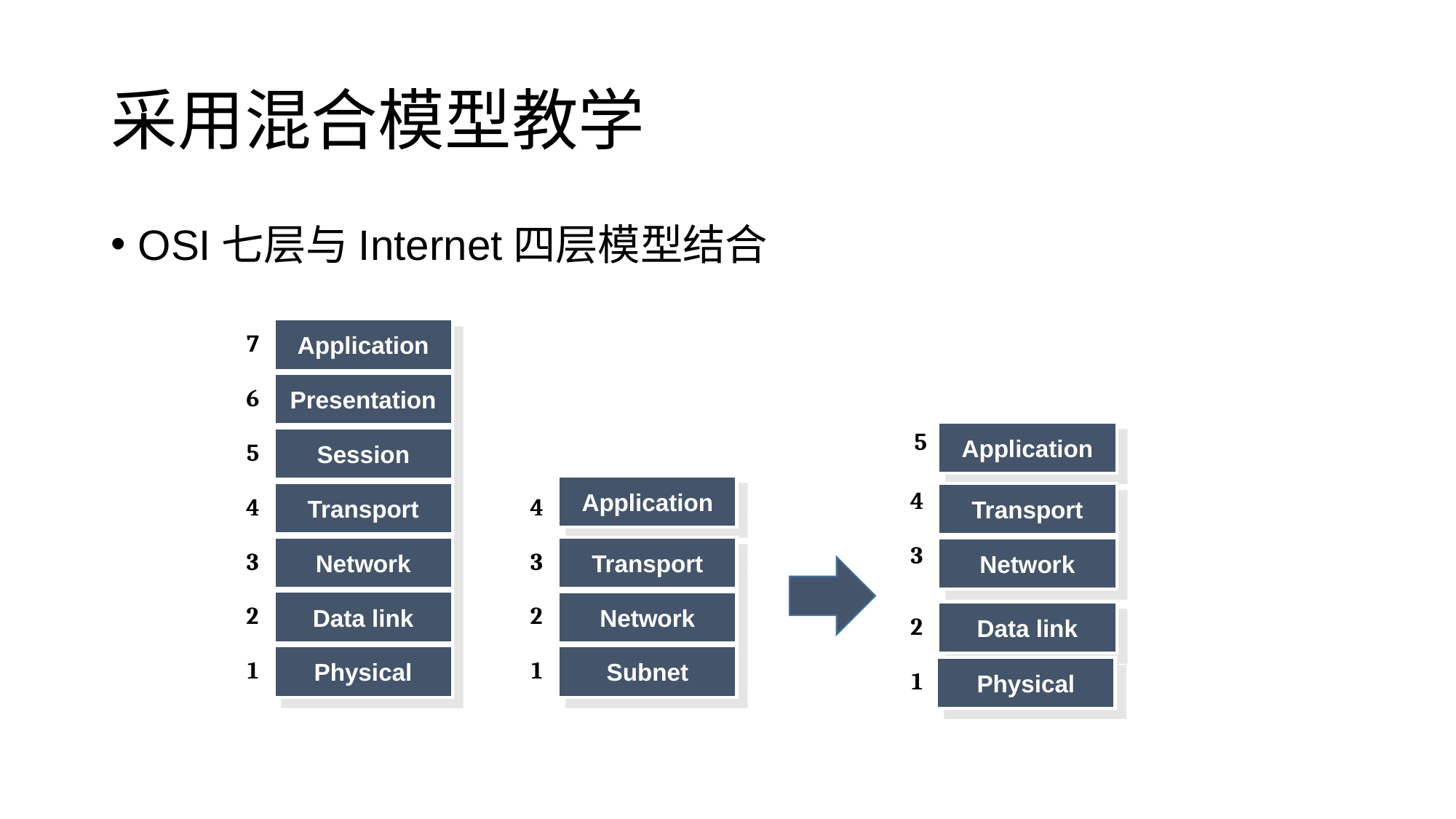

# 采用混合模型教学
OSI七层与Internet四层模型结合

Application
7
Presentation
6
Application
Session
5
5
Application
Transport
Transport
4
4
4
Network
Transport
Network
3
3
3
Data link
Network
Data link
2
2
2
Physical
Subnet
1
1
Physical
1